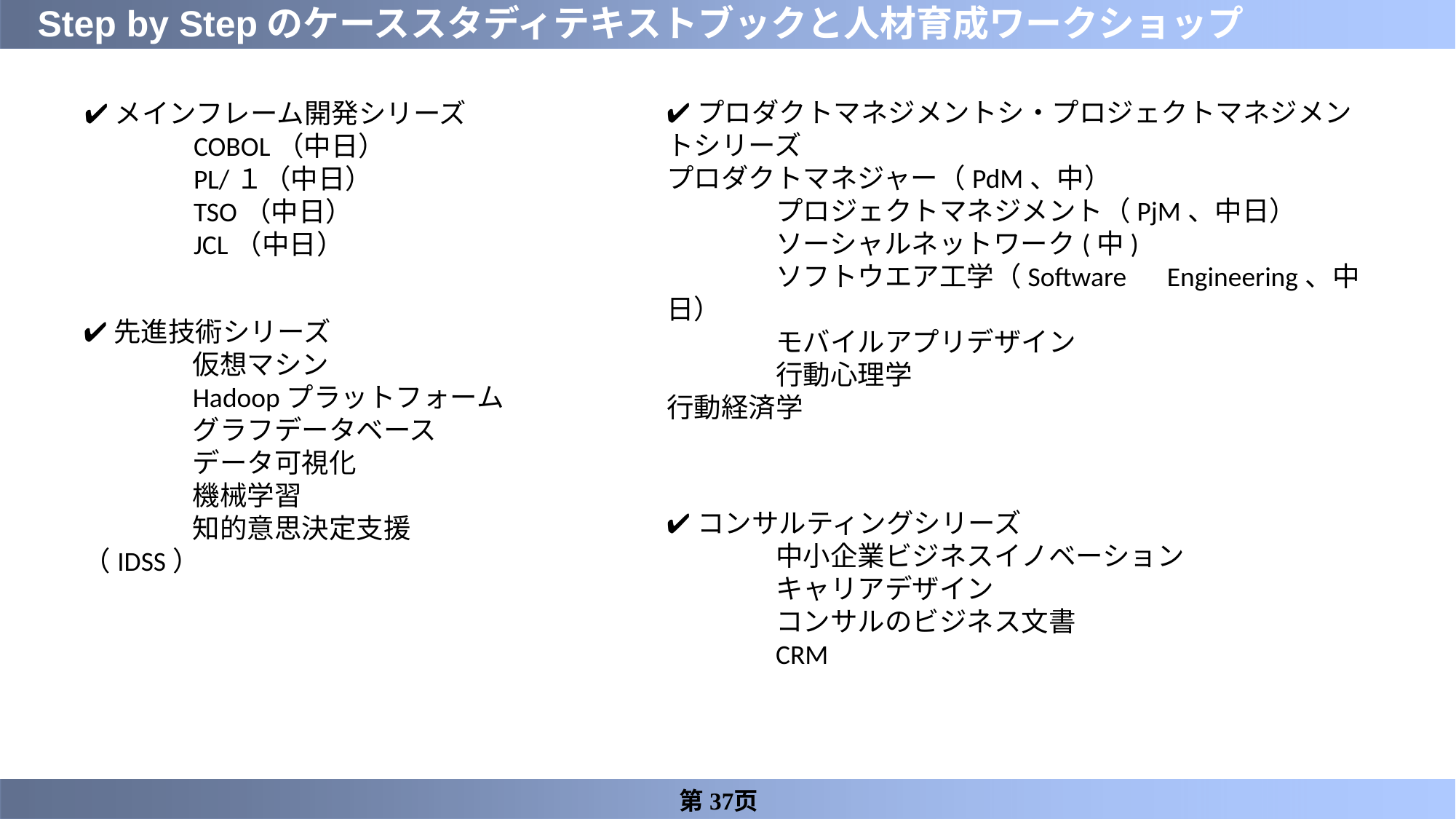

# Step by Stepのケーススタディテキストブックと人材育成ワークショップ
✔プロダクトマネジメントシ・プロジェクトマネジメントシリーズ
プロダクトマネジャー（PdM、中）
	プロジェクトマネジメント（PjM、中日）
	ソーシャルネットワーク(中)
	ソフトウエア工学（Software　Engineering、中日）
	モバイルアプリデザイン
	行動心理学
行動経済学
✔メインフレーム開発シリーズ
	COBOL（中日）
	PL/１（中日）
	TSO（中日）
	JCL（中日）
✔先進技術シリーズ
	仮想マシン
	Hadoopプラットフォーム
	グラフデータベース
	データ可視化
	機械学習
	知的意思決定支援（IDSS）
✔コンサルティングシリーズ
	中小企業ビジネスイノベーション
	キャリアデザイン
	コンサルのビジネス文書
	CRM
第37页